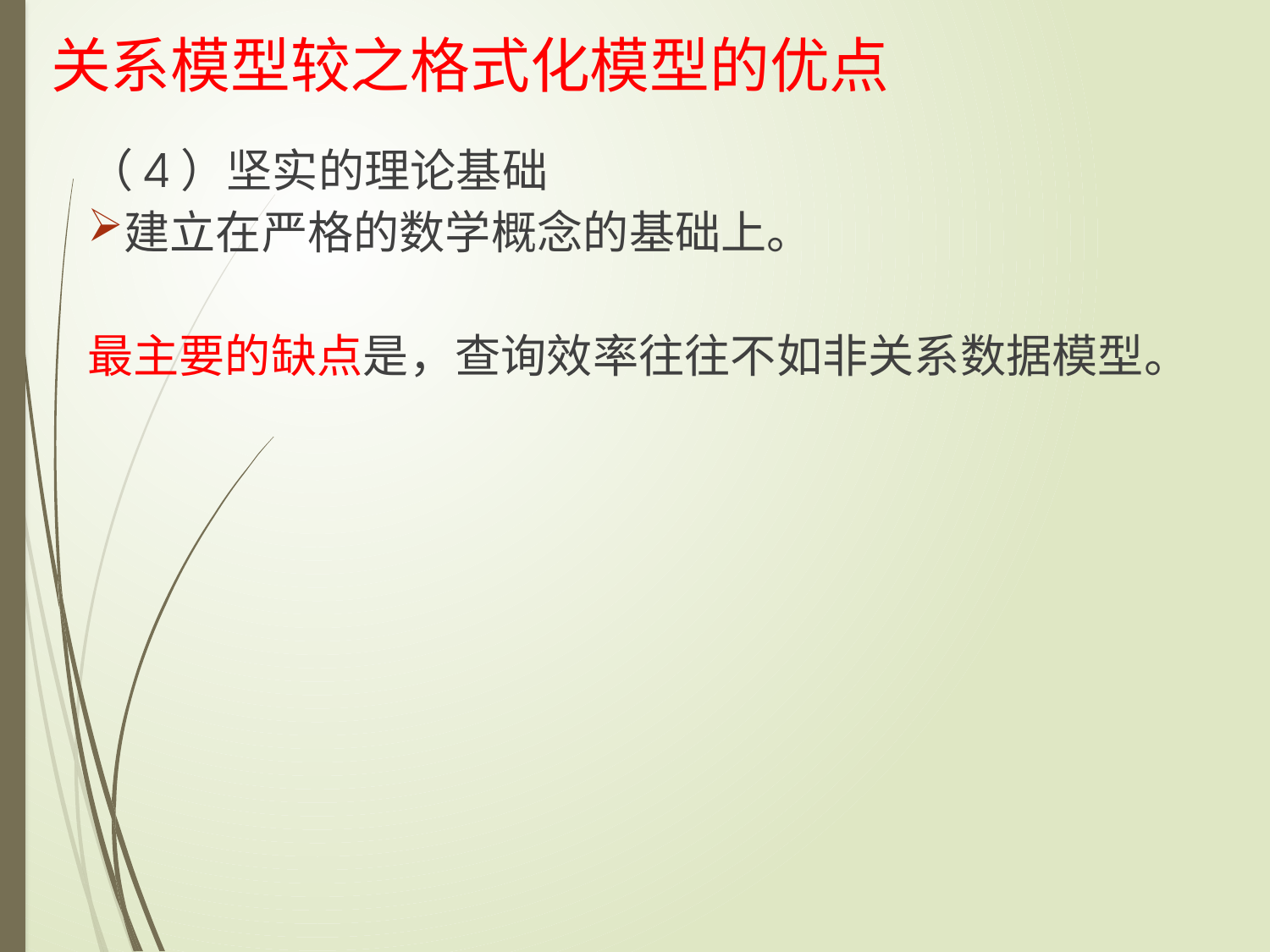

关系模型较之格式化模型的优点
（4）坚实的理论基础
建立在严格的数学概念的基础上。

最主要的缺点是，查询效率往往不如非关系数据模型。